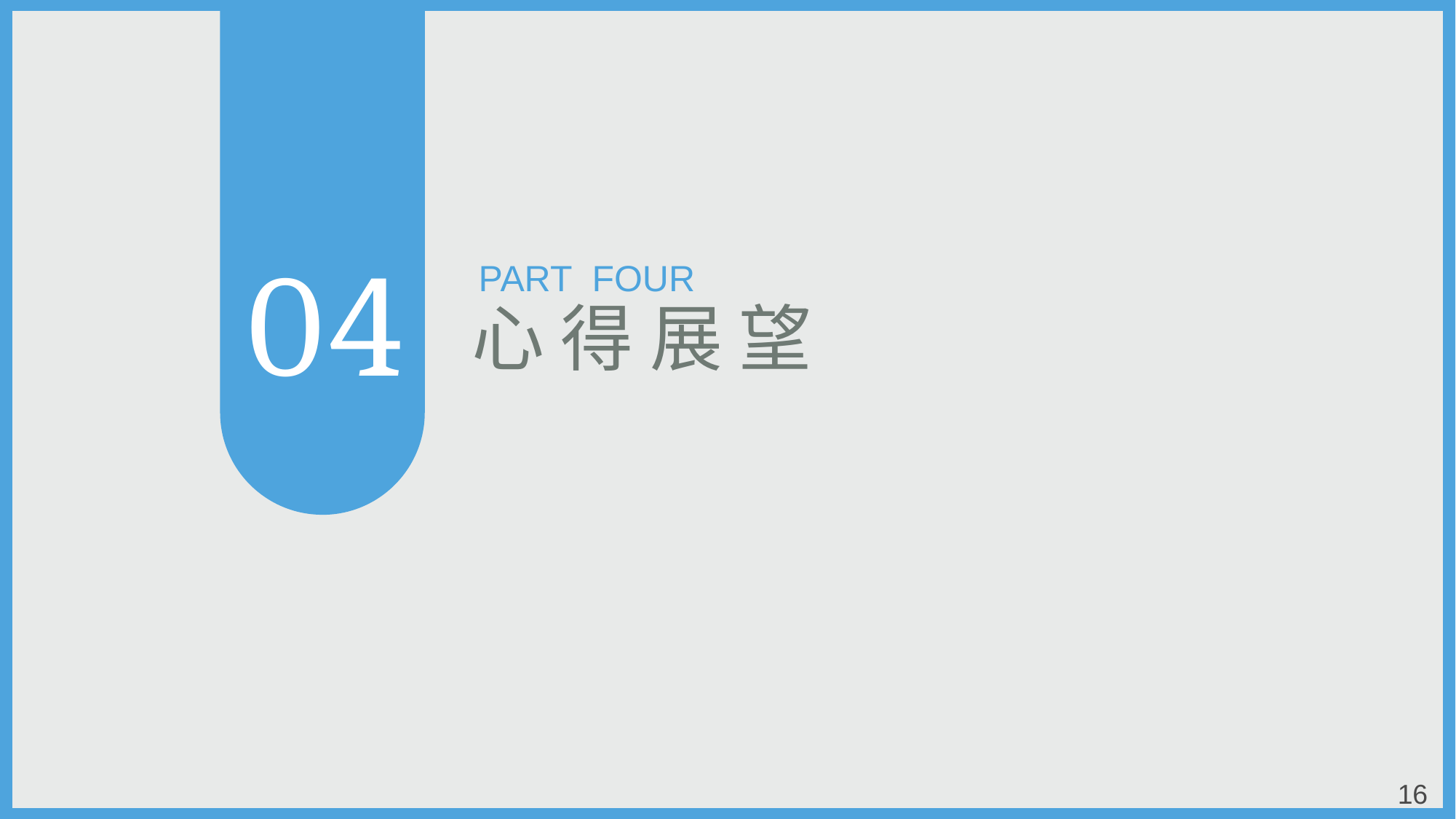

04
PART  FOUR
心 得 展 望